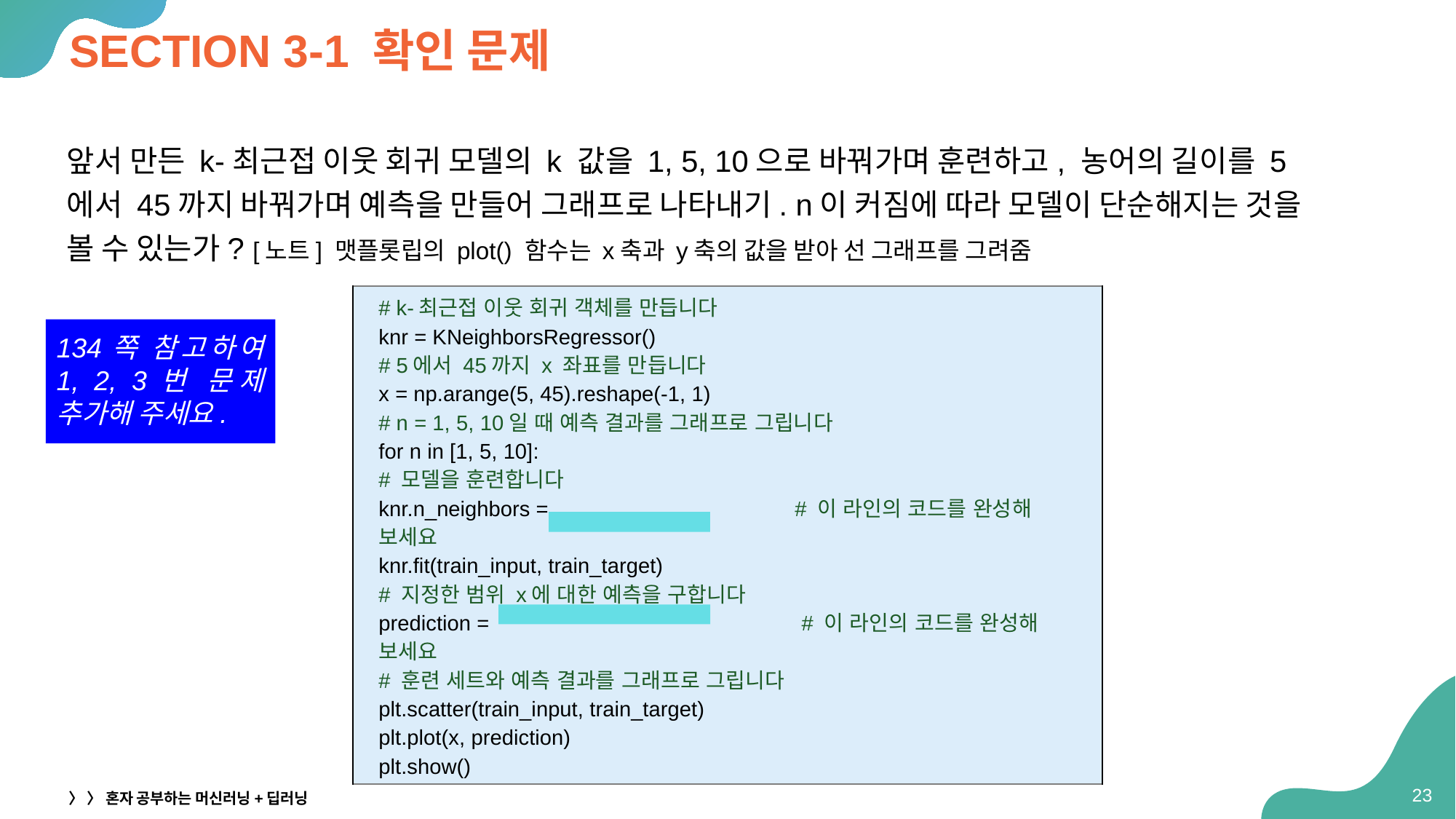

# SECTION 3-1 확인 문제
앞서 만든 k-최근접 이웃 회귀 모델의 k 값을 1, 5, 10으로 바꿔가며 훈련하고, 농어의 길이를 5에서 45까지 바꿔가며 예측을 만들어 그래프로 나타내기. n이 커짐에 따라 모델이 단순해지는 것을 볼 수 있는가? [노트] 맷플롯립의 plot() 함수는 x축과 y축의 값을 받아 선 그래프를 그려줌
| # k-최근접 이웃 회귀 객체를 만듭니다 knr = KNeighborsRegressor() # 5에서 45까지 x 좌표를 만듭니다 x = np.arange(5, 45).reshape(-1, 1) # n = 1, 5, 10일 때 예측 결과를 그래프로 그립니다 for n in [1, 5, 10]: # 모델을 훈련합니다 knr.n\_neighbors = # 이 라인의 코드를 완성해 보세요 knr.fit(train\_input, train\_target) # 지정한 범위 x에 대한 예측을 구합니다 prediction = # 이 라인의 코드를 완성해 보세요 # 훈련 세트와 예측 결과를 그래프로 그립니다 plt.scatter(train\_input, train\_target) plt.plot(x, prediction) plt.show() |
| --- |
134쪽 참고하여 1, 2, 3번 문제 추가해 주세요.

23
〉 〉 혼자 공부하는 머신러닝+딥러닝